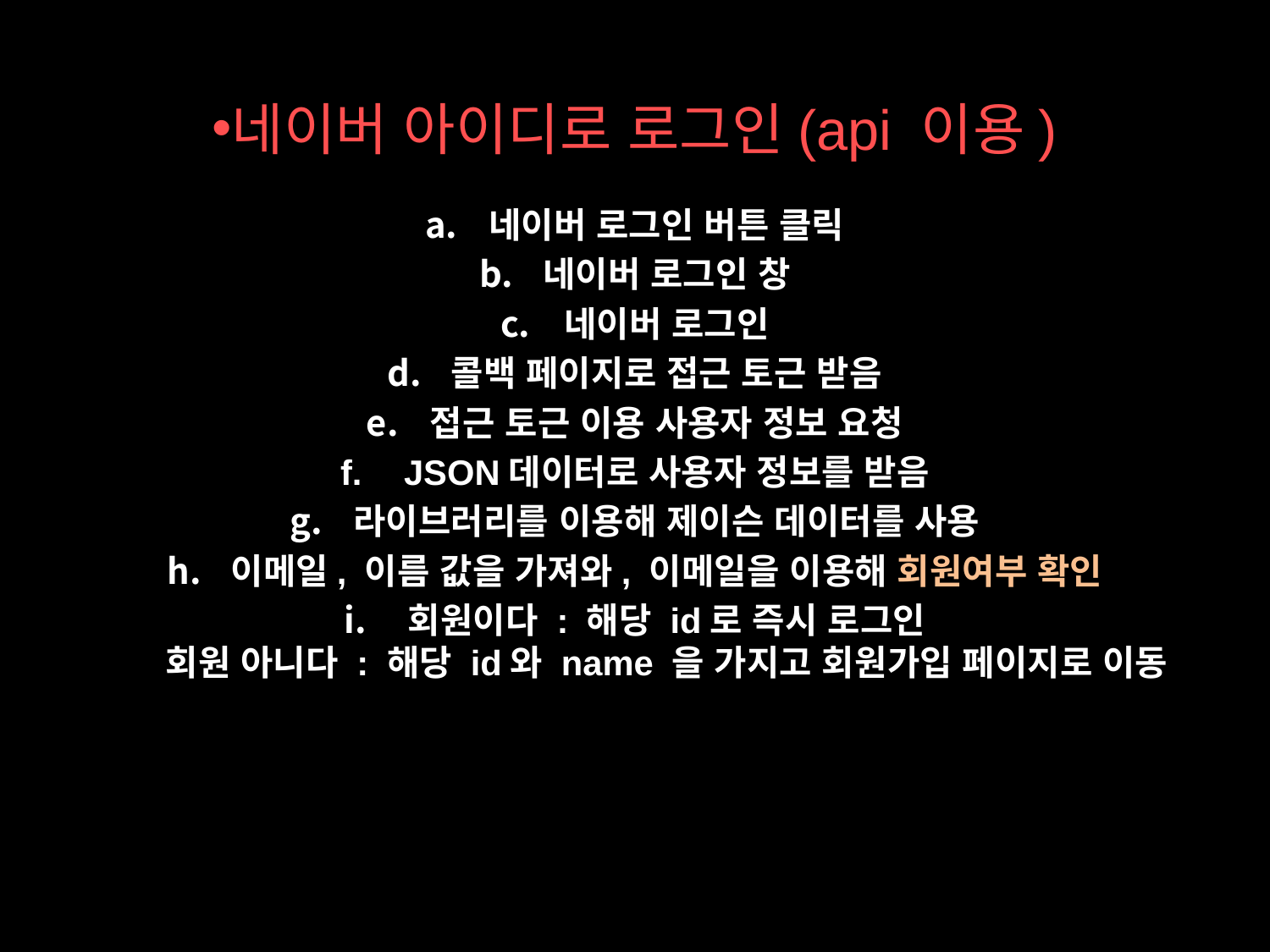

네이버 아이디로 로그인(api 이용)

네이버 로그인 버튼 클릭
네이버 로그인 창
네이버 로그인
콜백 페이지로 접근 토근 받음
접근 토근 이용 사용자 정보 요청
JSON데이터로 사용자 정보를 받음
라이브러리를 이용해 제이슨 데이터를 사용
이메일, 이름 값을 가져와, 이메일을 이용해 회원여부 확인
회원이다 : 해당 id로 즉시 로그인
회원 아니다 : 해당 id와 name 을 가지고 회원가입 페이지로 이동